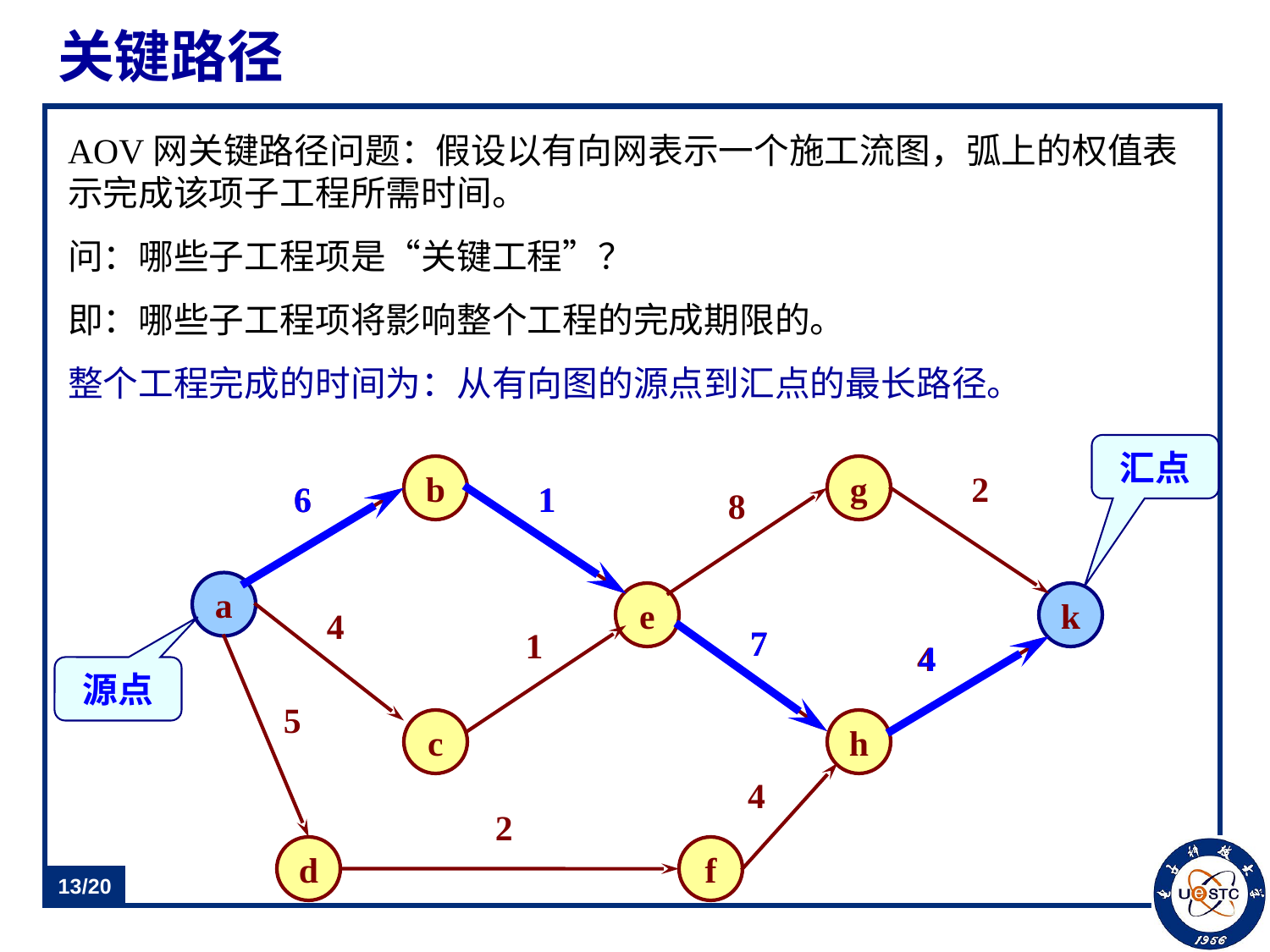

# 关键路径
AOV网关键路径问题：假设以有向网表示一个施工流图，弧上的权值表示完成该项子工程所需时间。
问：哪些子工程项是“关键工程”？
即：哪些子工程项将影响整个工程的完成期限的。
整个工程完成的时间为：从有向图的源点到汇点的最长路径。

汇点
b
g
2
6
6
1
1
8

a
e
k
4

7
7
1

4
4

源点
5
c
h

4
2
d
f
13/20